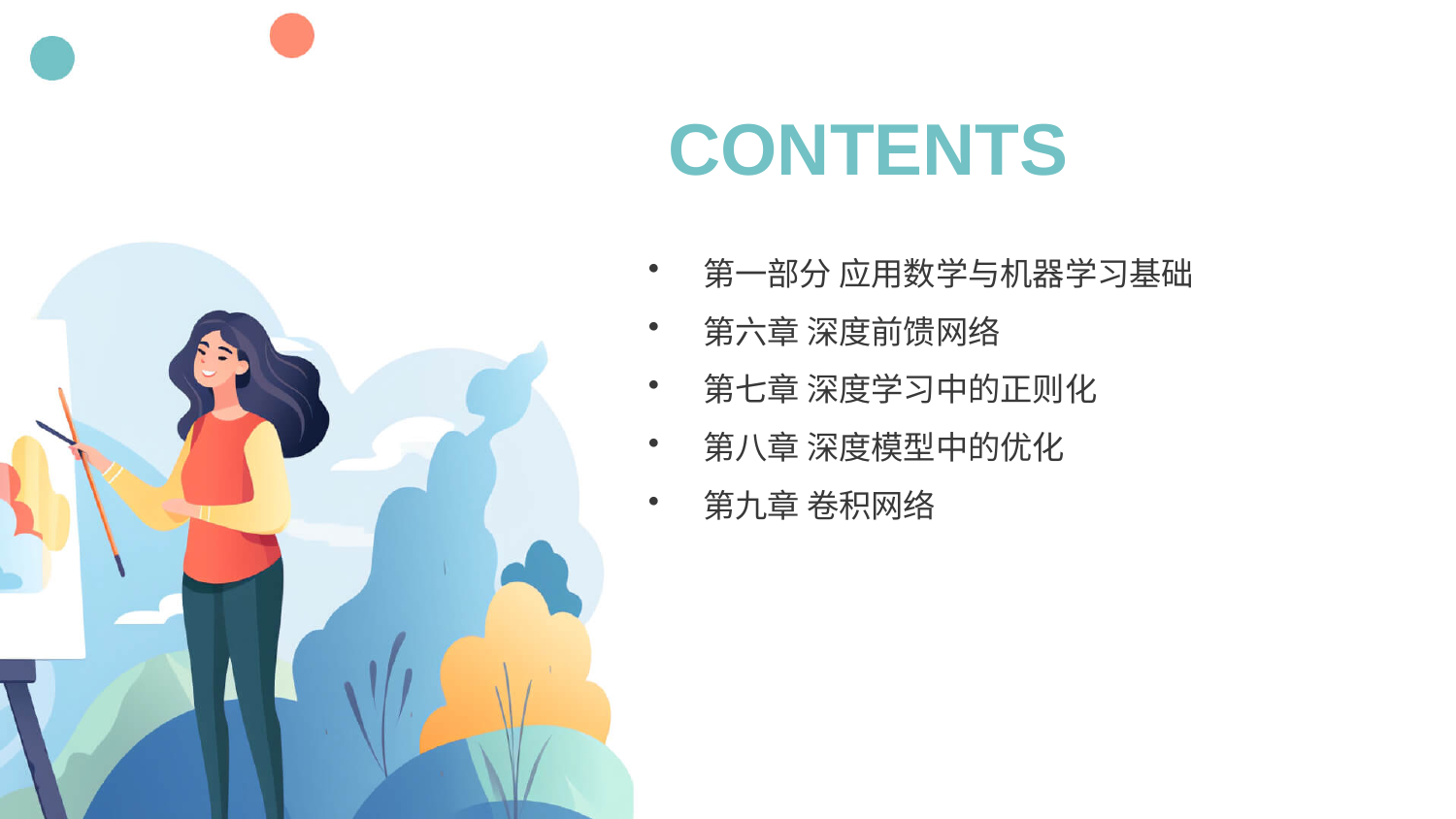

CONTENTS
第一部分 应用数学与机器学习基础
第六章 深度前馈网络
第七章 深度学习中的正则化
第八章 深度模型中的优化
第九章 卷积网络